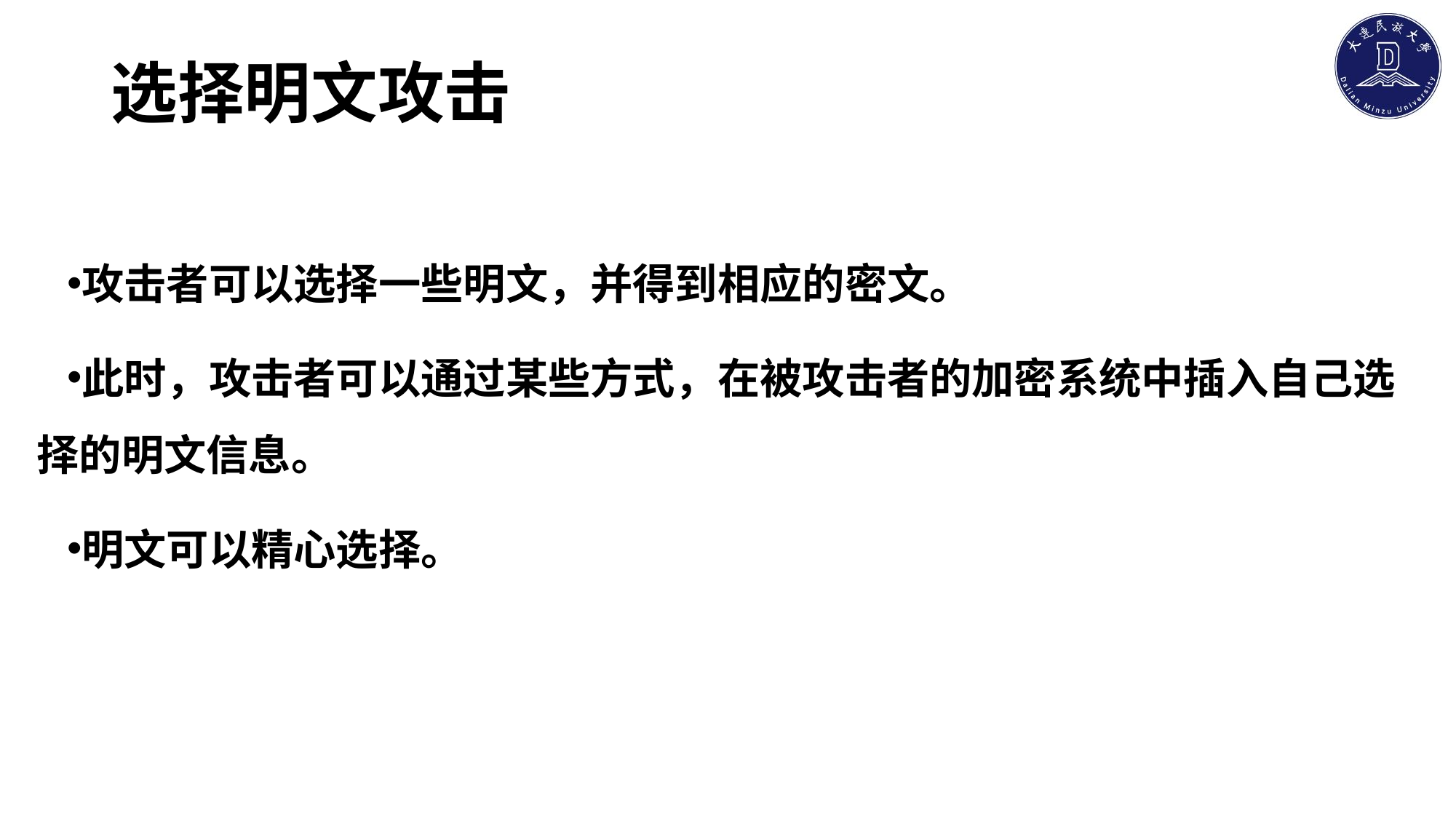

# 选择明文攻击
攻击者可以选择一些明文，并得到相应的密文。
此时，攻击者可以通过某些方式，在被攻击者的加密系统中插入自己选择的明文信息。
明文可以精心选择。